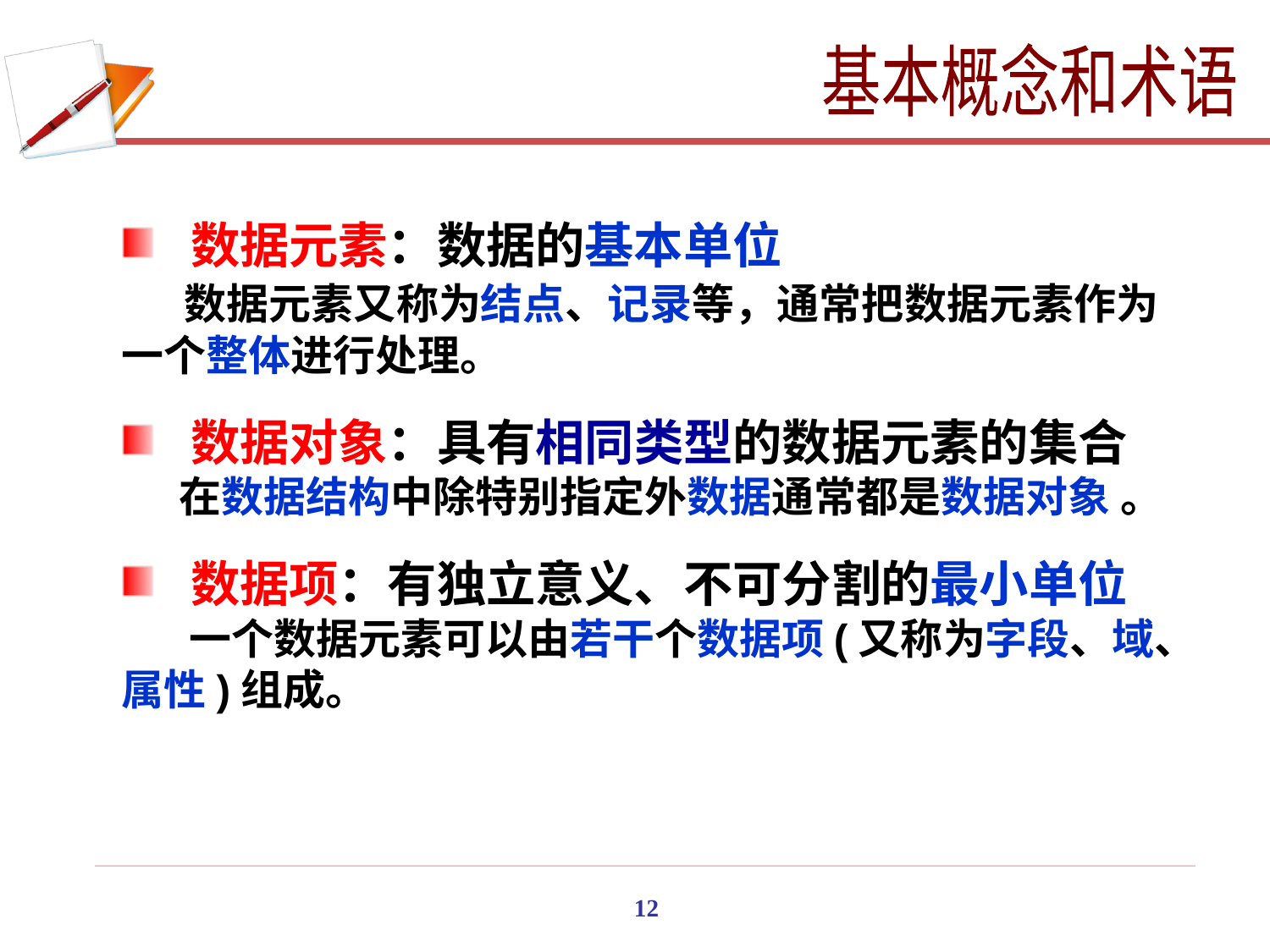

基本概念和术语
  数据元素：数据的基本单位
     数据元素又称为结点、记录等，通常把数据元素作为一个整体进行处理。
  数据对象：具有相同类型的数据元素的集合
     在数据结构中除特别指定外数据通常都是数据对象 。
  数据项：有独立意义、不可分割的最小单位
      一个数据元素可以由若干个数据项(又称为字段、域、属性)组成。